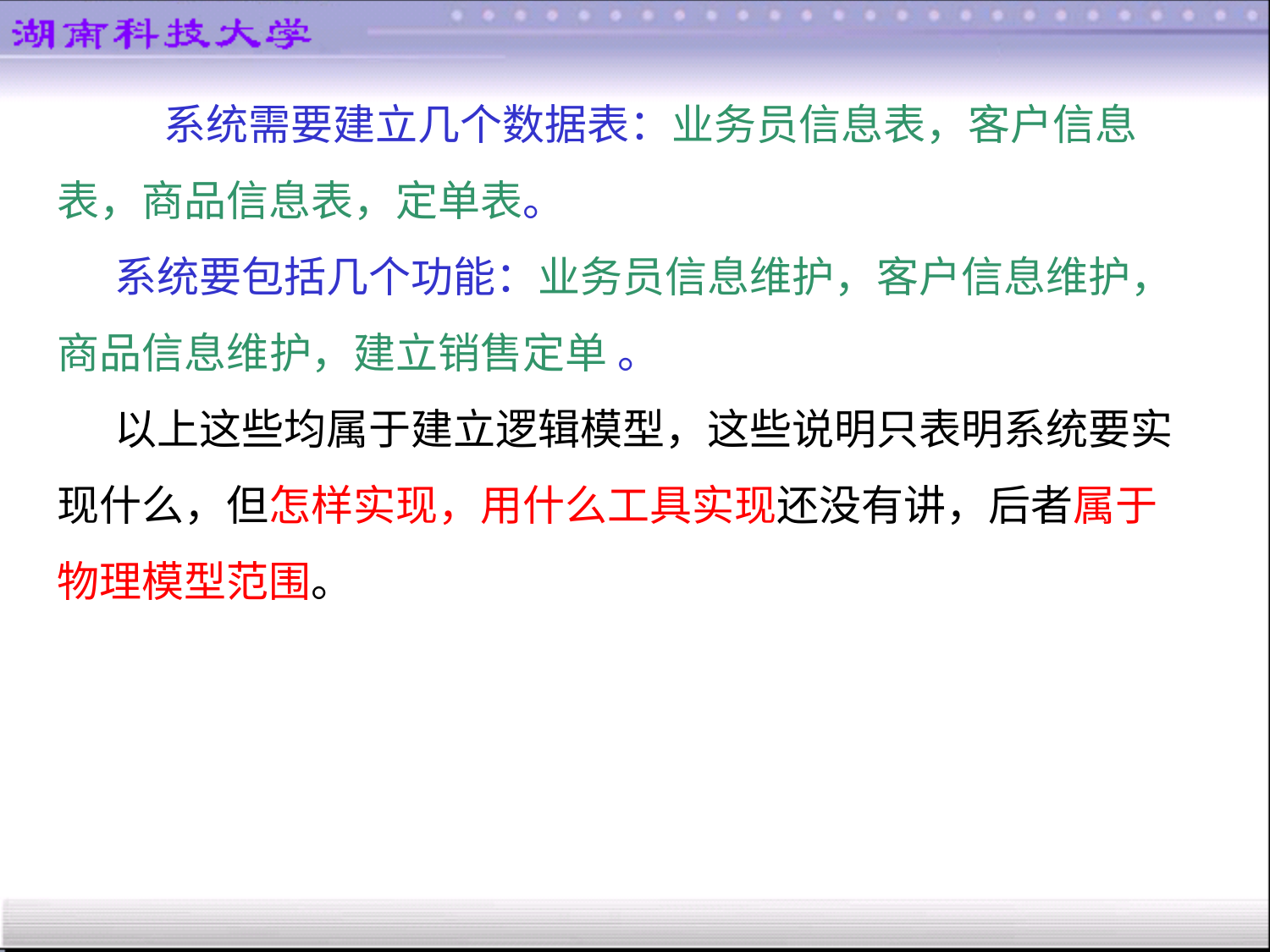

系统需要建立几个数据表：业务员信息表，客户信息表，商品信息表，定单表。
      系统要包括几个功能：业务员信息维护，客户信息维护，商品信息维护，建立销售定单 。
      以上这些均属于建立逻辑模型，这些说明只表明系统要实现什么，但怎样实现，用什么工具实现还没有讲，后者属于物理模型范围。